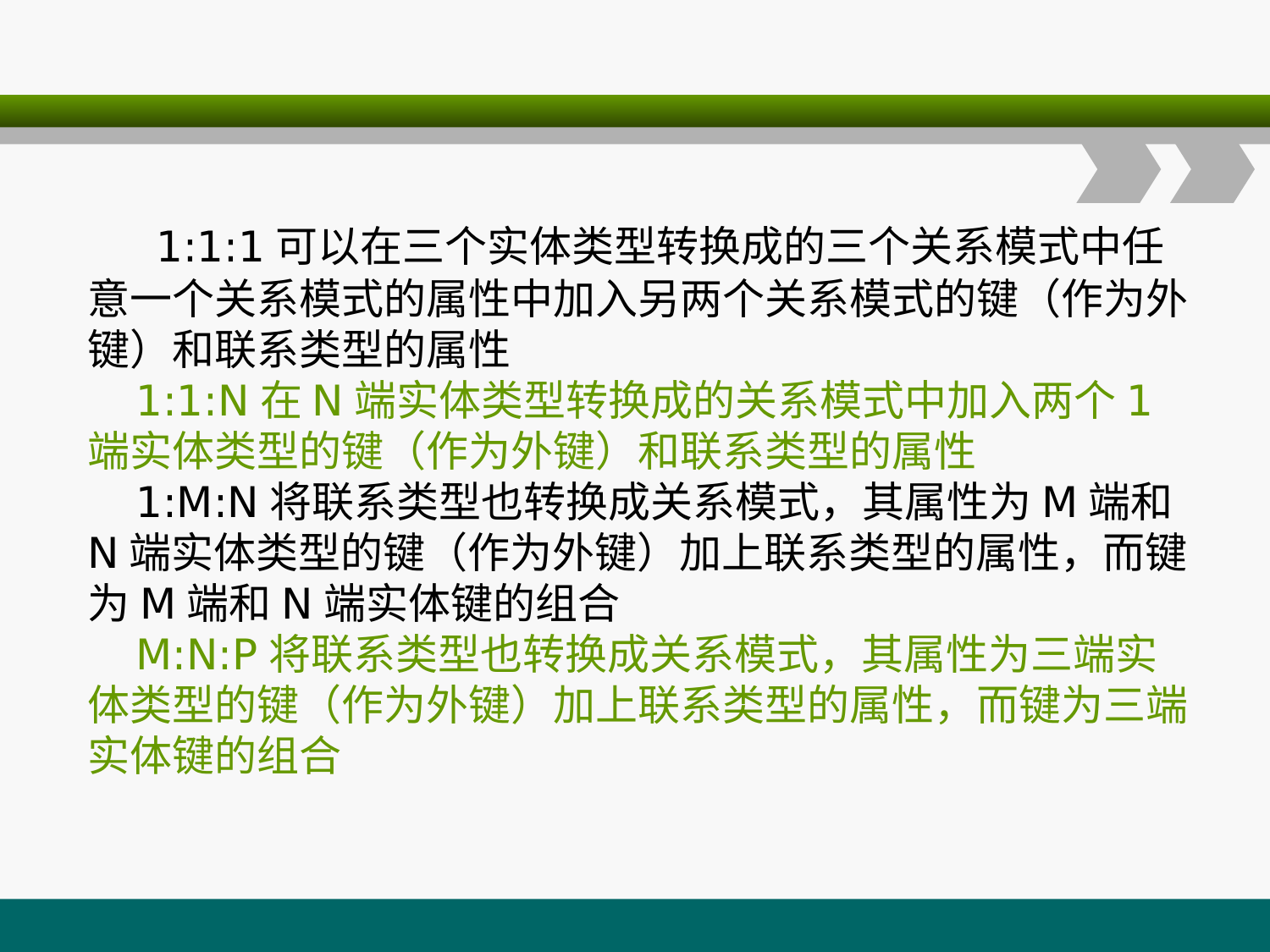

# 1:1:1可以在三个实体类型转换成的三个关系模式中任意一个关系模式的属性中加入另两个关系模式的键（作为外键）和联系类型的属性 1:1:N在N端实体类型转换成的关系模式中加入两个1端实体类型的键（作为外键）和联系类型的属性 1:M:N将联系类型也转换成关系模式，其属性为M端和N端实体类型的键（作为外键）加上联系类型的属性，而键为M端和N端实体键的组合 M:N:P将联系类型也转换成关系模式，其属性为三端实体类型的键（作为外键）加上联系类型的属性，而键为三端实体键的组合